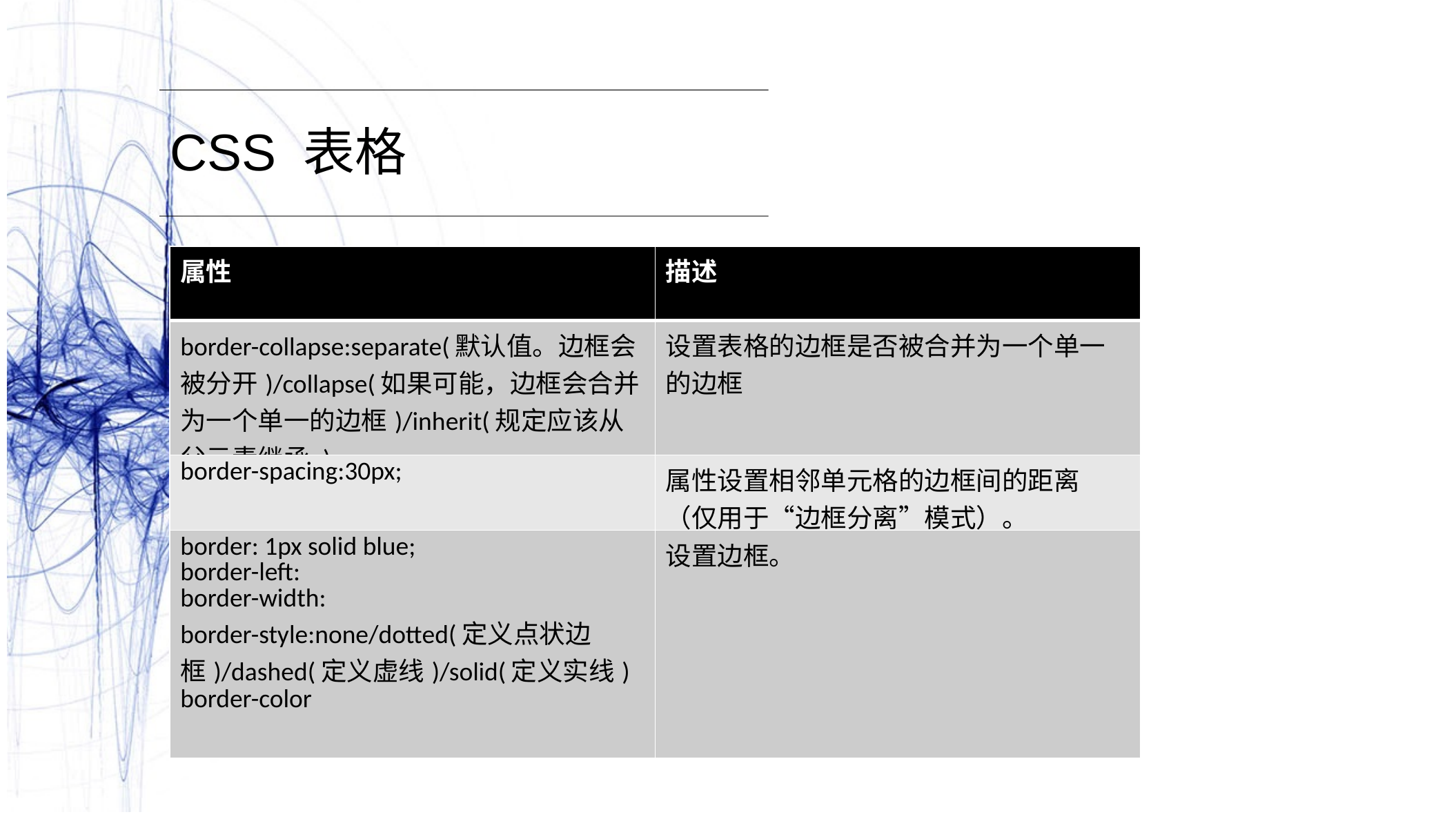

CSS 表格

| 属性 | 描述 |
| --- | --- |
| border-collapse:separate(默认值。边框会被分开)/collapse(如果可能，边框会合并为一个单一的边框)/inherit(规定应该从父元素继承 ) | 设置表格的边框是否被合并为一个单一的边框 |
| border-spacing:30px; | 属性设置相邻单元格的边框间的距离（仅用于“边框分离”模式）。 |
| border: 1px solid blue; border-left: border-width: border-style:none/dotted(定义点状边框)/dashed(定义虚线)/solid(定义实线) border-color | 设置边框。 |